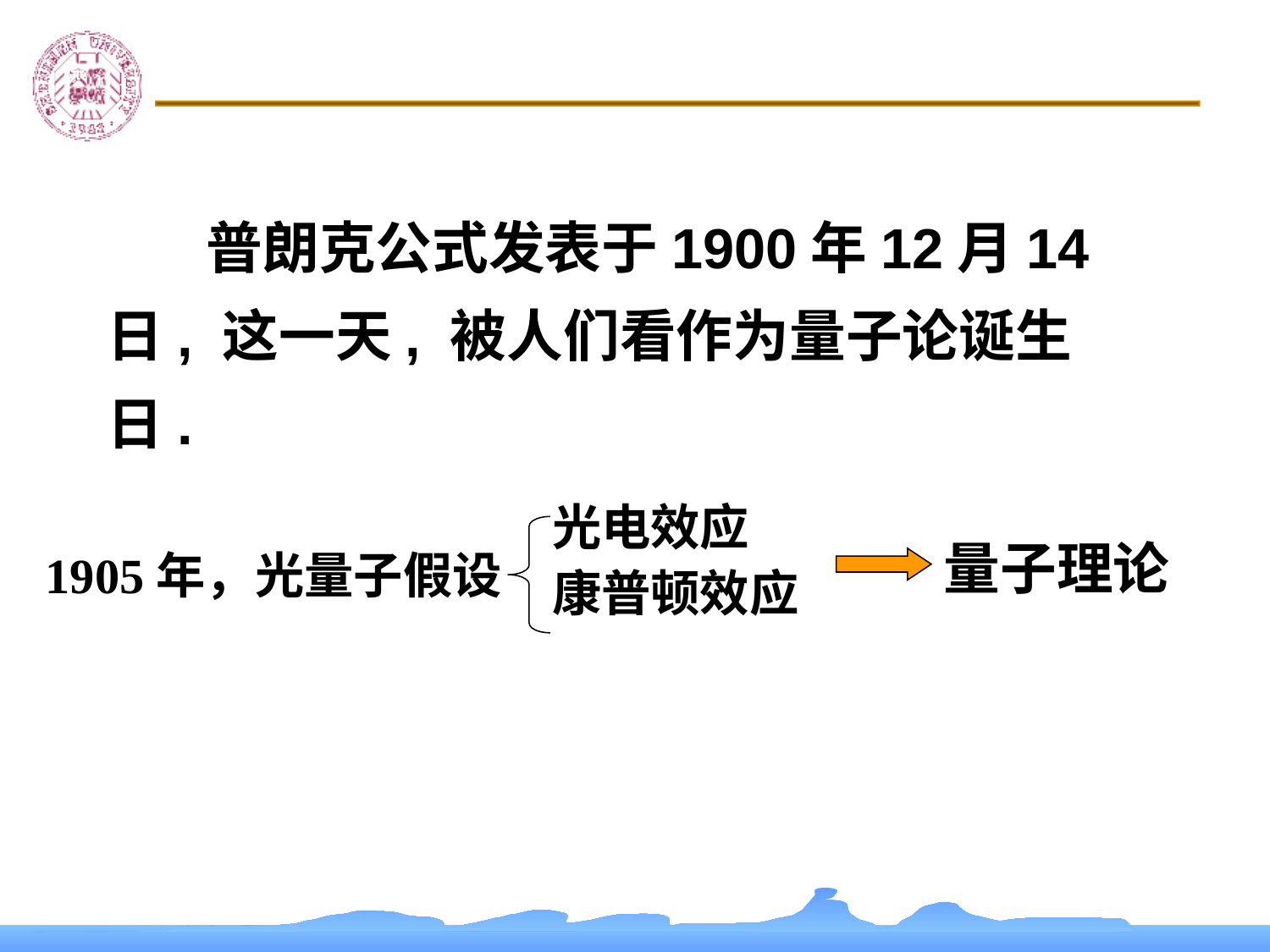

普朗克公式发表于1900年12月14日, 这一天, 被人们看作为量子论诞生日.
光电效应
康普顿效应

量子理论

1905年，光量子假设